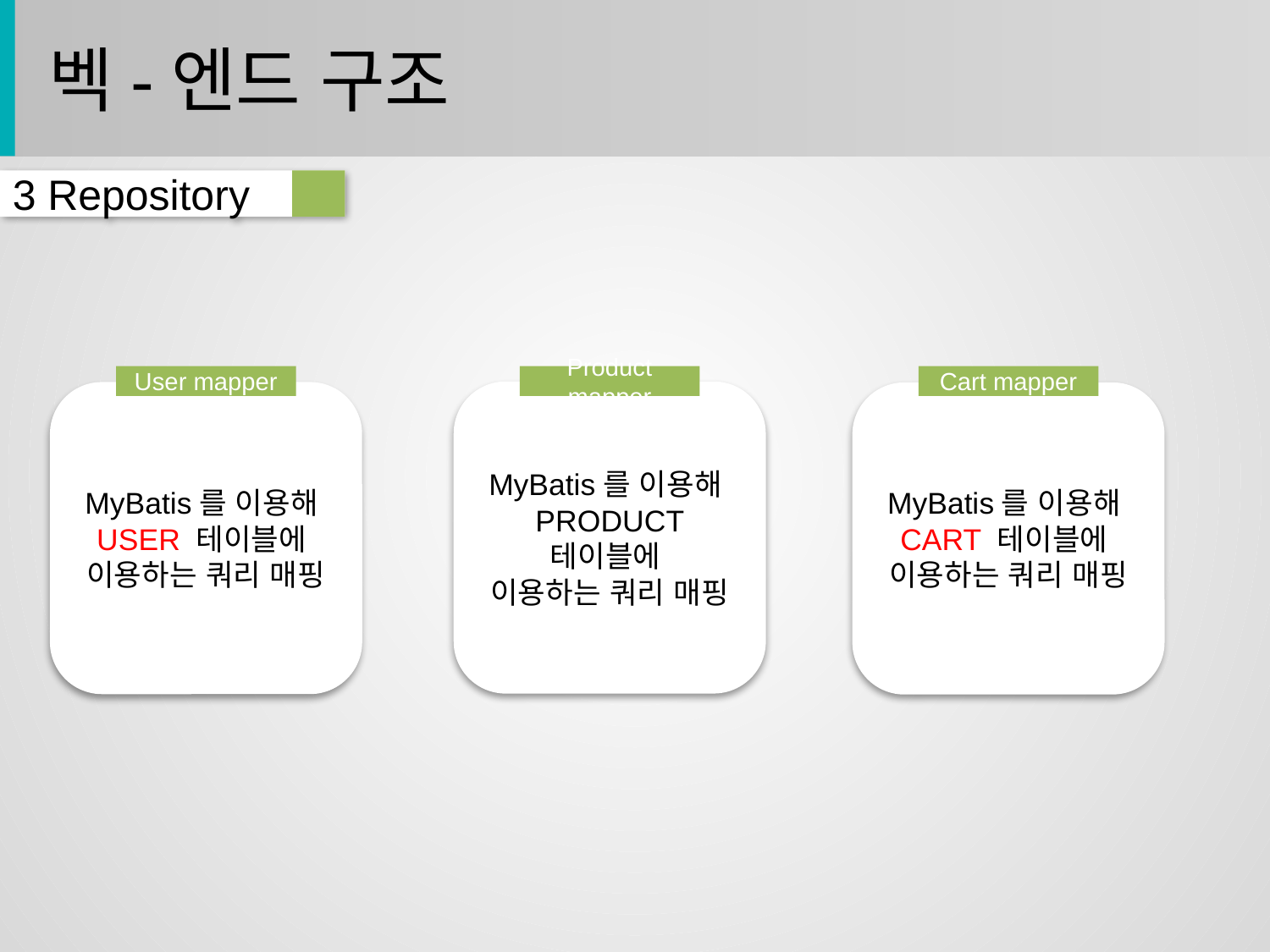

벡-엔드 구조

3 Repository

User mapper
MyBatis를 이용해
USER 테이블에
이용하는 쿼리 매핑
Product mapper
MyBatis를 이용해
PRODUCT 테이블에
이용하는 쿼리 매핑
Cart mapper
MyBatis를 이용해
CART 테이블에
이용하는 쿼리 매핑